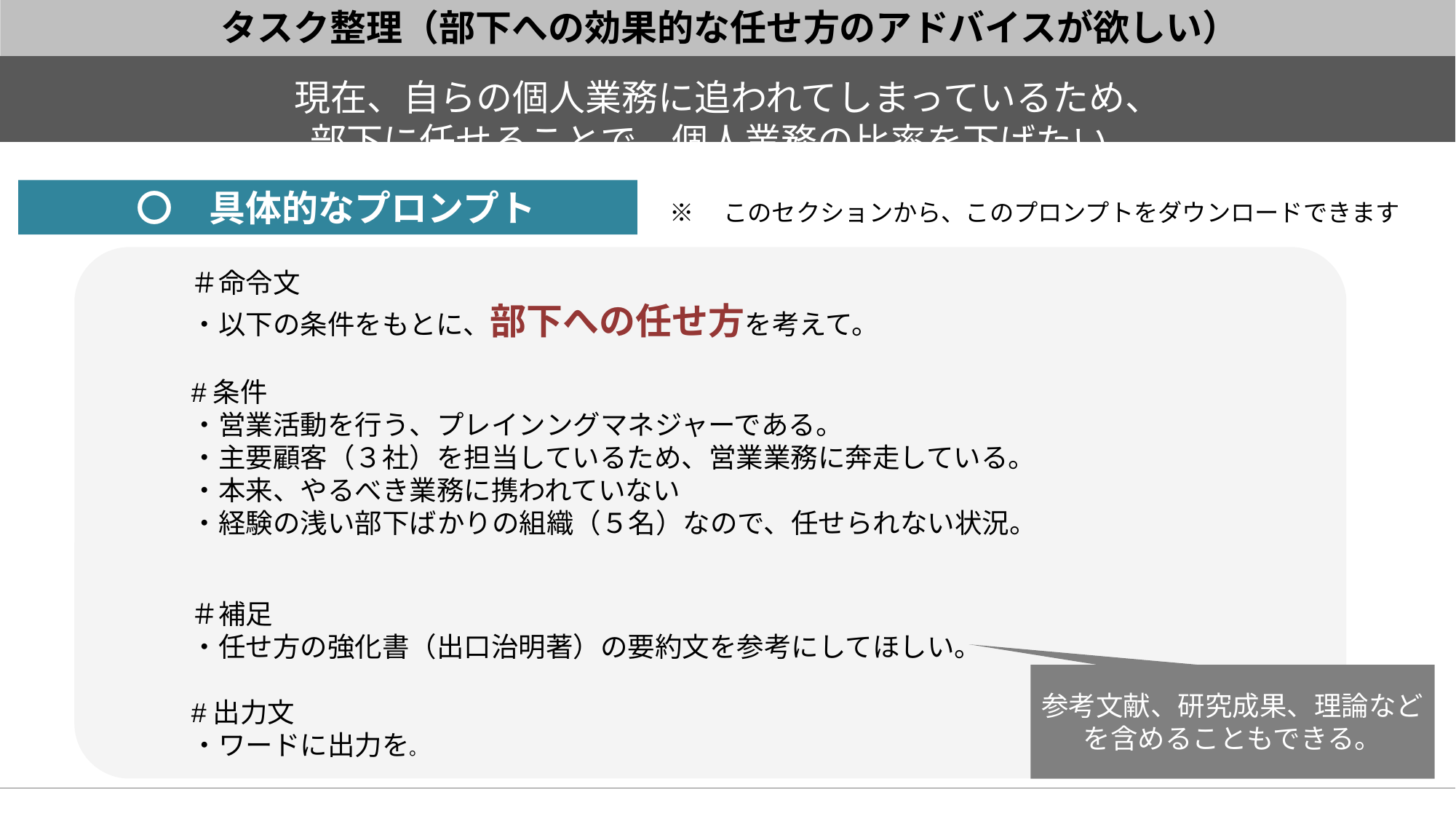

# タスク整理（部下への効果的な任せ方のアドバイスが欲しい）
現在、自らの個人業務に追われてしまっているため、
部下に任せることで、個人業務の比率を下げたい。
 〇　具体的なプロンプト

＃命令文
・以下の条件をもとに、部下への任せ方を考えて。

#条件
・営業活動を行う、プレインングマネジャーである。
・主要顧客（３社）を担当しているため、営業業務に奔走している。
・本来、やるべき業務に携われていない
・経験の浅い部下ばかりの組織（５名）なので、任せられない状況。

＃補足
・任せ方の強化書（出口治明著）の要約文を参考にしてほしい。

#出力文
・ワードに出力を。
※　このセクションから、このプロンプトをダウンロードできます
参考文献、研究成果、理論などを含めることもできる。